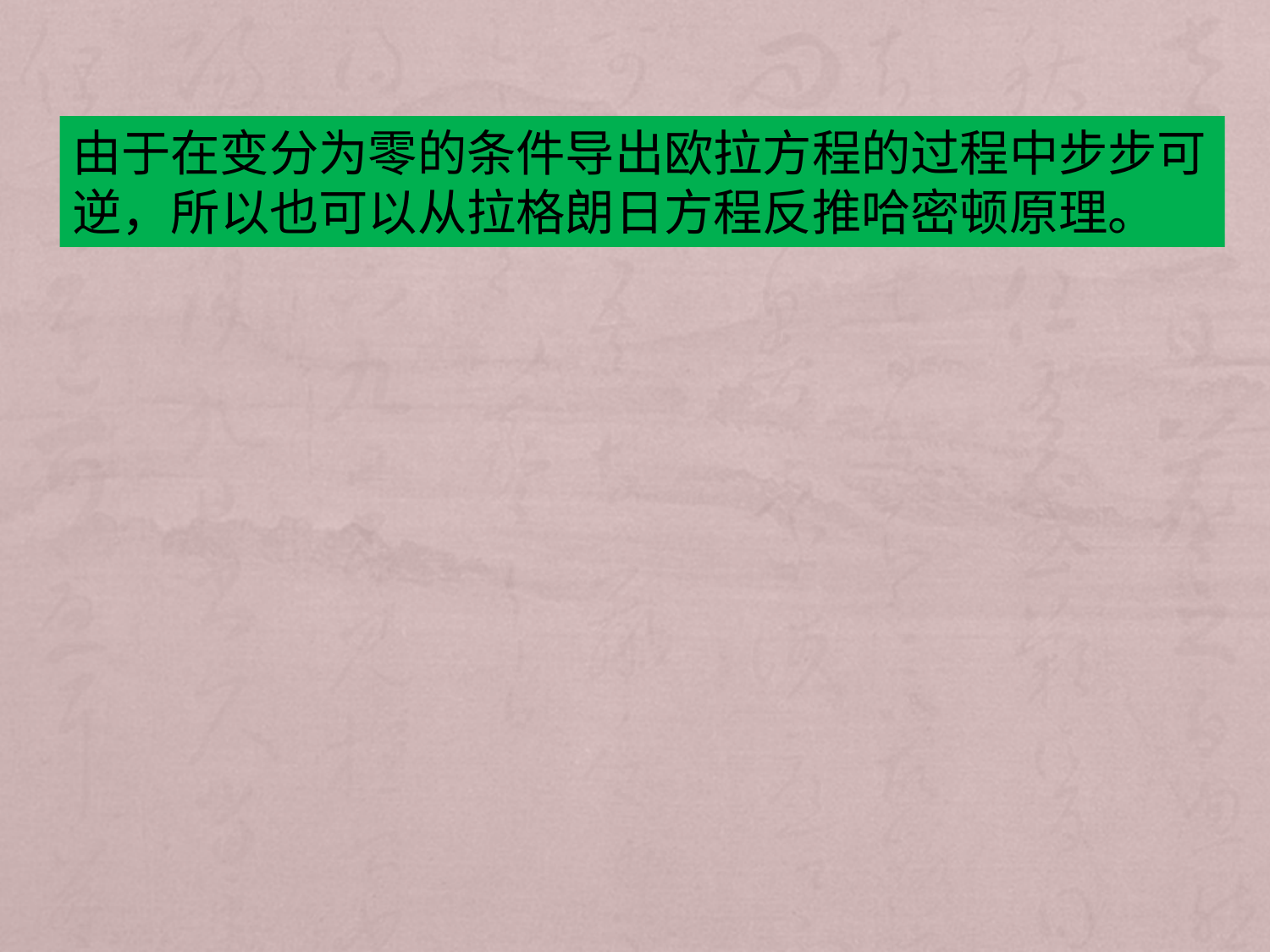

由于在变分为零的条件导出欧拉方程的过程中步步可逆，所以也可以从拉格朗日方程反推哈密顿原理。